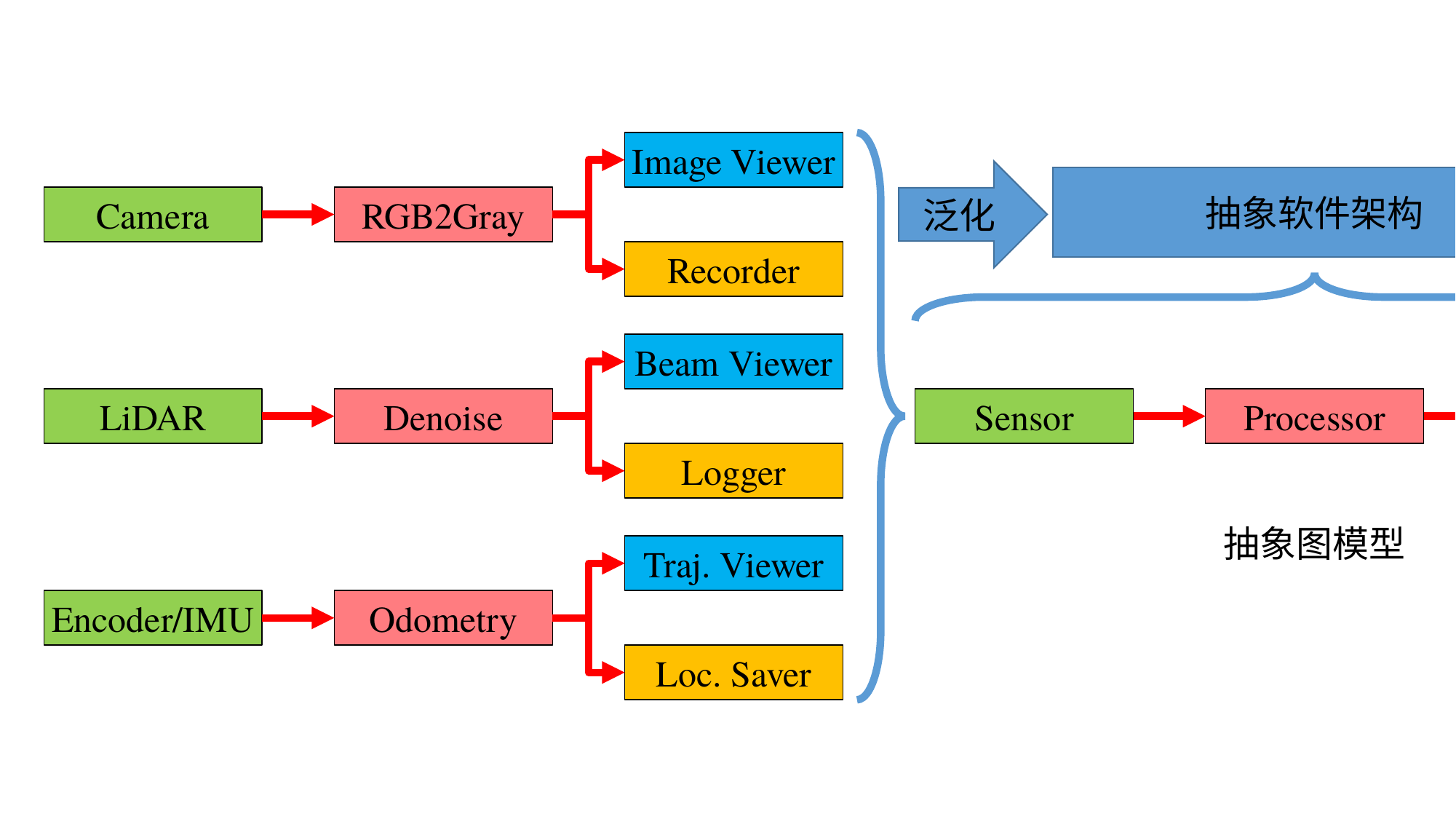

Image Viewer
Camera
RGB2Gray
Recorder

泛化
抽象软件架构
Beam Viewer
LiDAR
Denoise
Logger
Viewer
Sensor
Processor
Logger
抽象图模型
Traj. Viewer
Encoder/IMU
Odometry
Loc. Saver